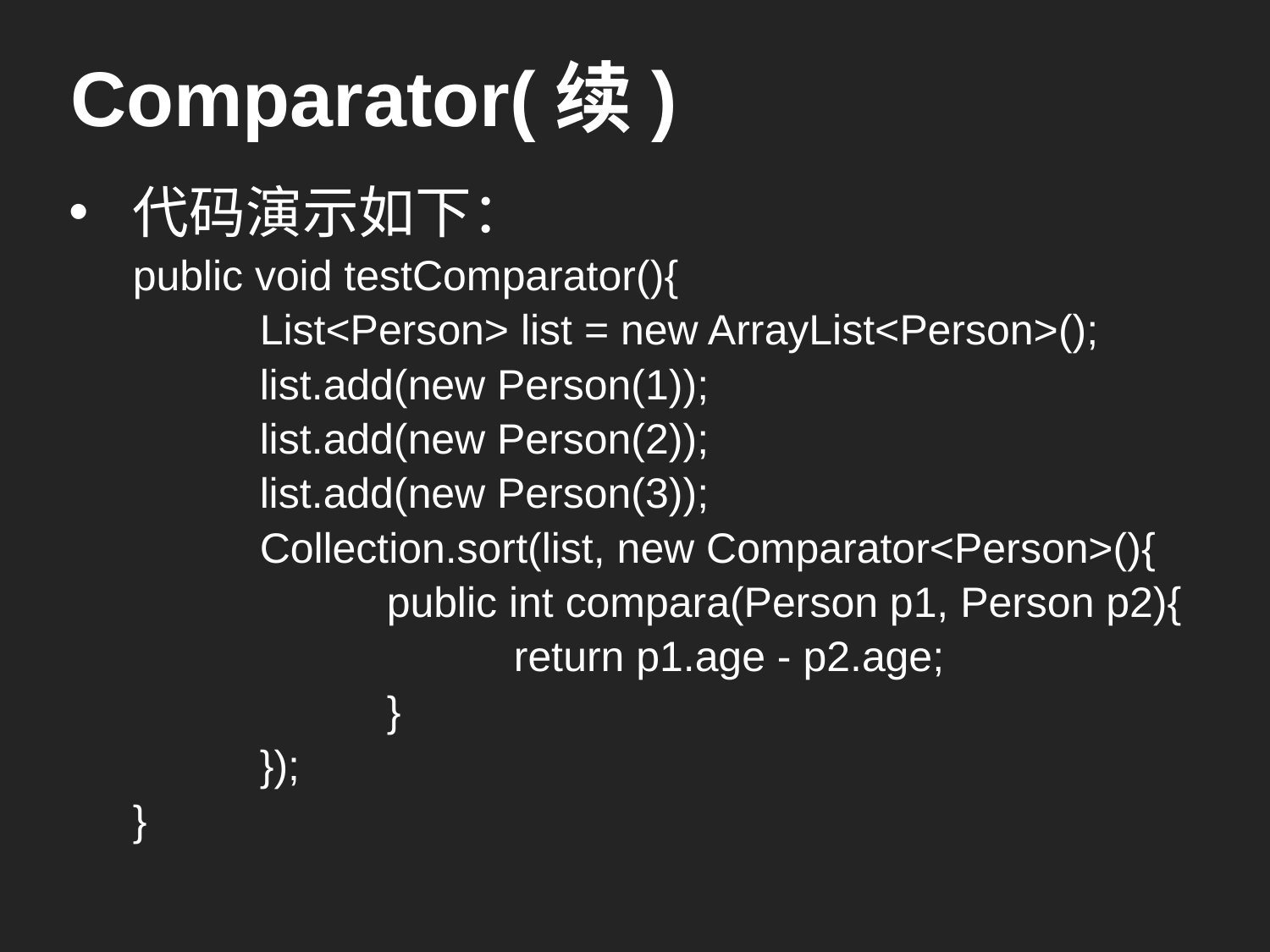

# Comparator(续)
代码演示如下：
public void testComparator(){
	List<Person> list = new ArrayList<Person>();
	list.add(new Person(1));
	list.add(new Person(2));
	list.add(new Person(3));
	Collection.sort(list, new Comparator<Person>(){
		public int compara(Person p1, Person p2){
			return p1.age - p2.age;
		}
	});
}